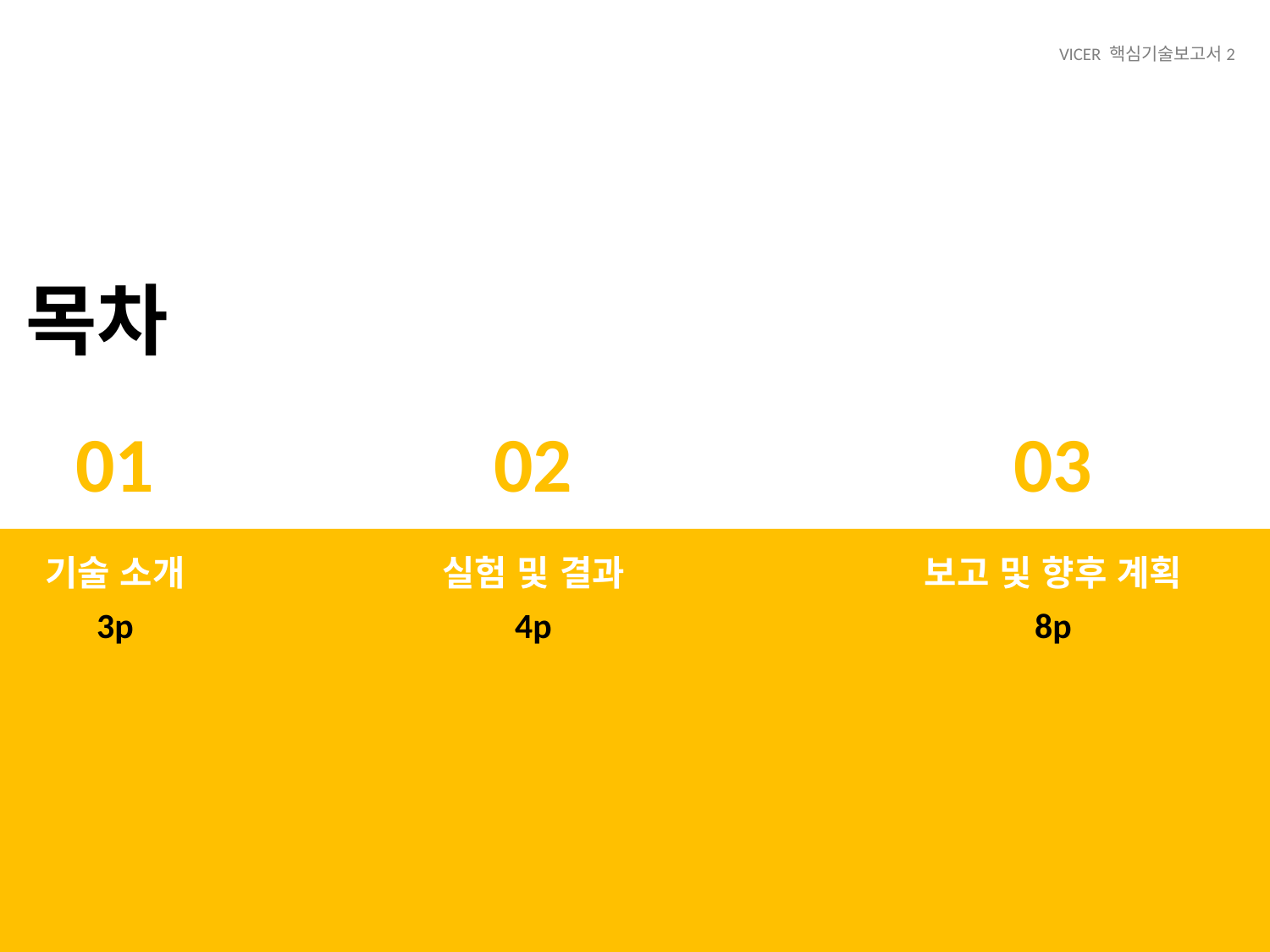

VICER 핵심기술보고서2
목차
| 01 | 02 | 03 |
| --- | --- | --- |

| 기술 소개 | 실험 및 결과 | 보고 및 향후 계획 |
| --- | --- | --- |
| 3p | 4p | 8p |
| --- | --- | --- |
2